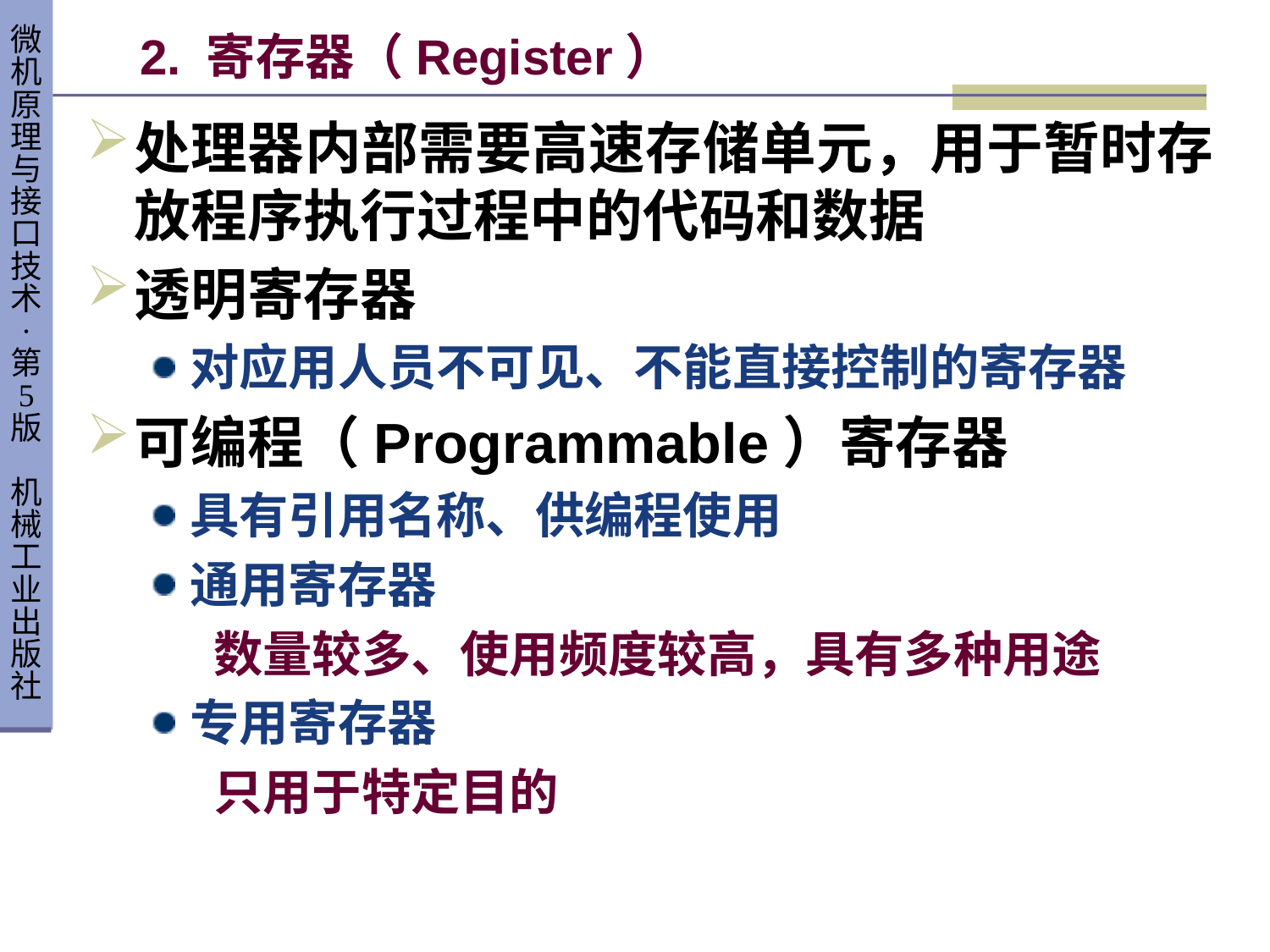

# 2. 寄存器（Register）
处理器内部需要高速存储单元，用于暂时存放程序执行过程中的代码和数据
透明寄存器
对应用人员不可见、不能直接控制的寄存器
可编程（Programmable）寄存器
具有引用名称、供编程使用
通用寄存器
数量较多、使用频度较高，具有多种用途
专用寄存器
只用于特定目的